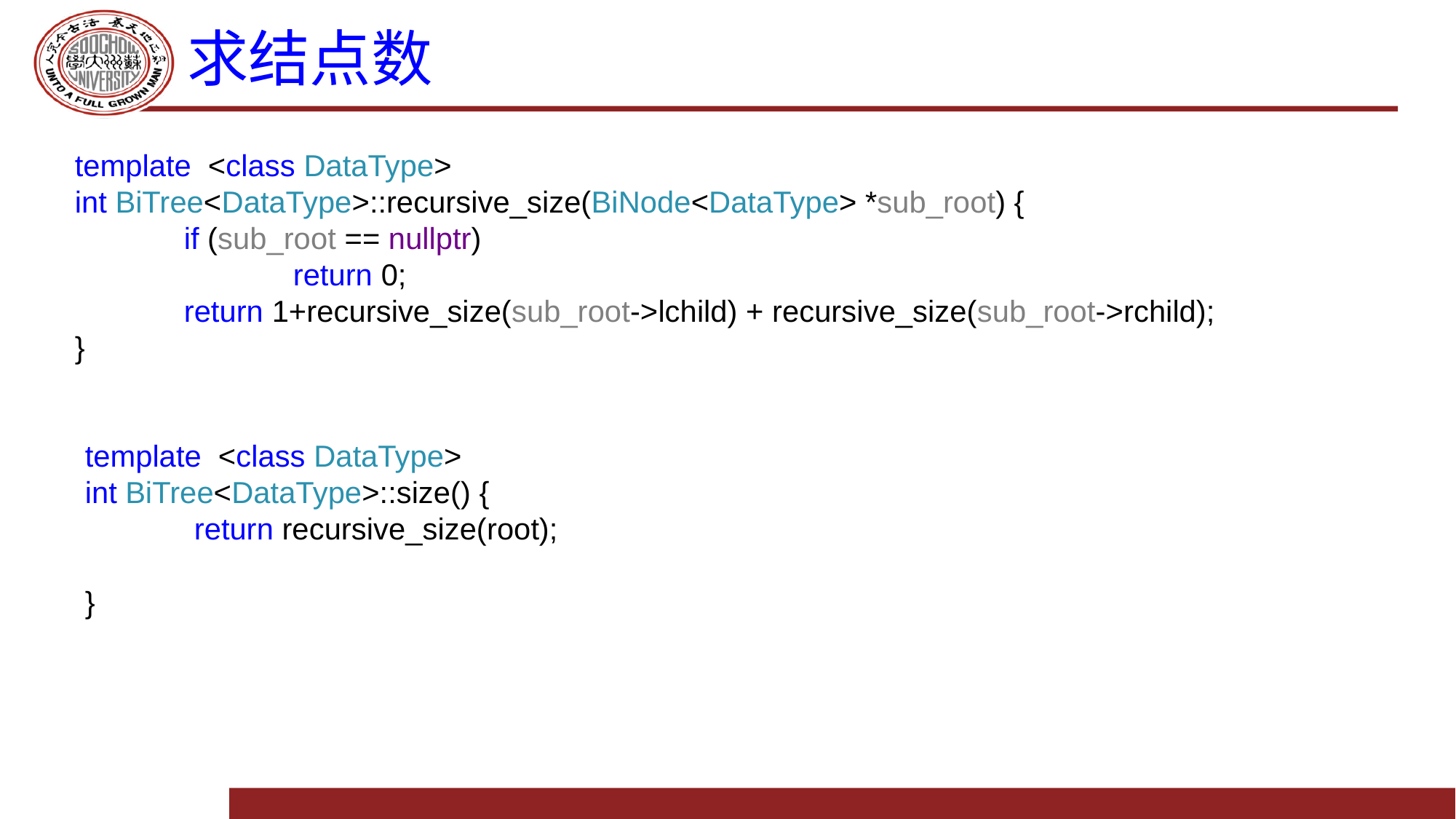

# 求结点数
template  <class DataType>
int BiTree<DataType>::recursive_size(BiNode<DataType> *sub_root) {
	if (sub_root == nullptr)
		return 0;
	return 1+recursive_size(sub_root->lchild) + recursive_size(sub_root->rchild);
}
template  <class DataType>
int BiTree<DataType>::size() {
	return recursive_size(root);

}